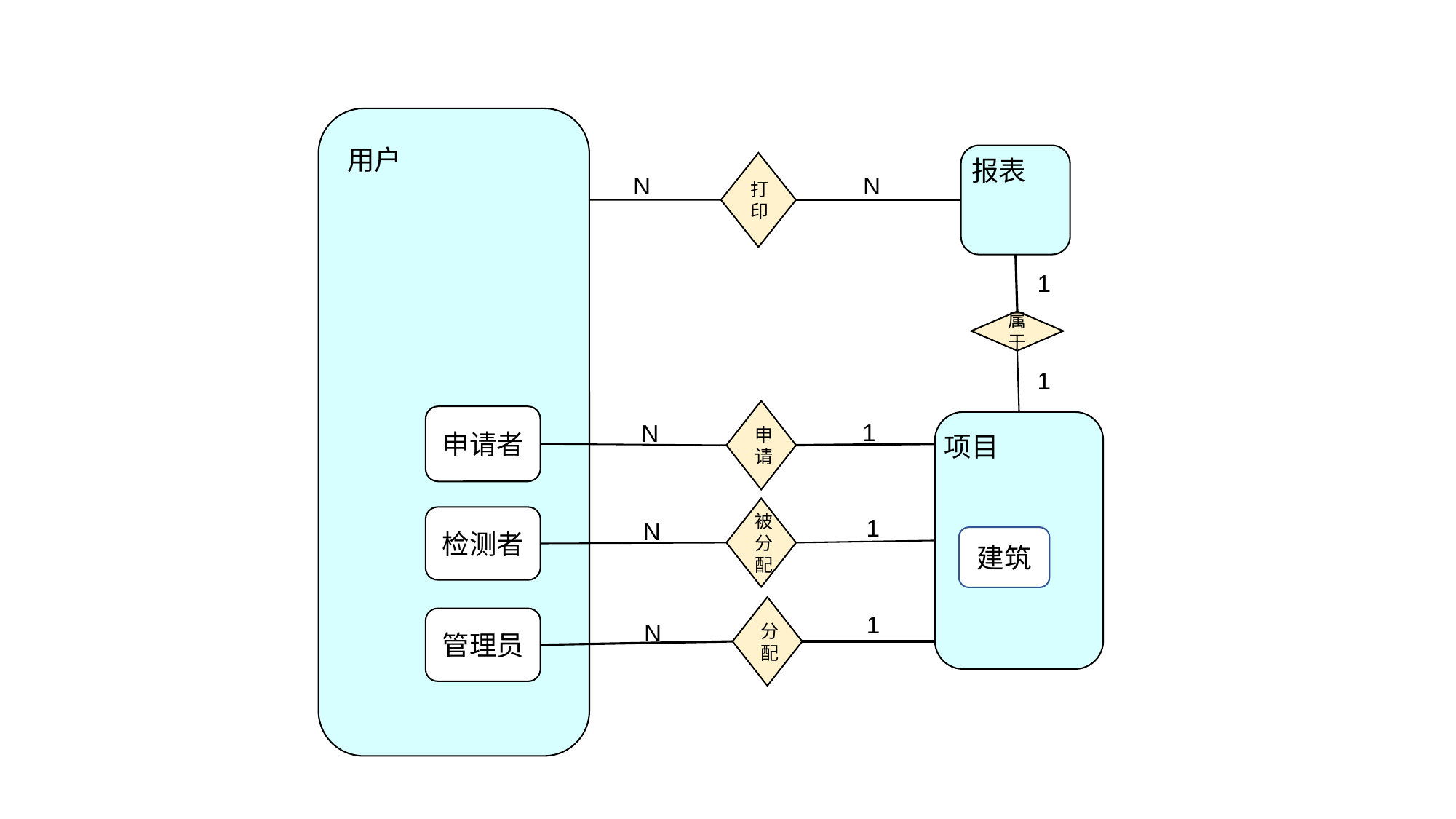

用户

报表
打印
N
N
1
属于
1
申请
申请者
1

N
项目
被分配
1
检测者
N
建筑
分配
1
管理员
N